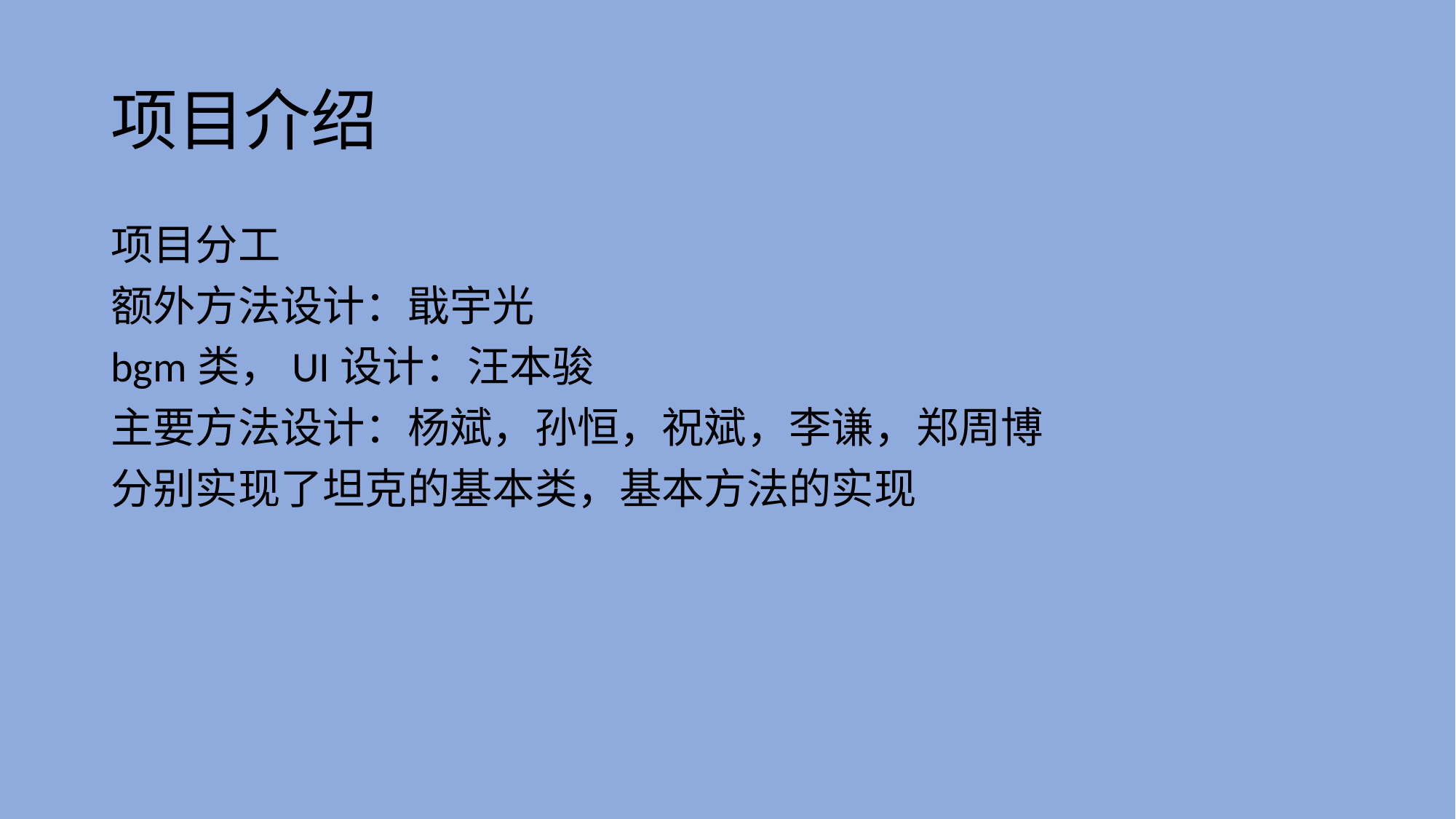

# 项目介绍
项目分工
额外方法设计：戢宇光
bgm类，UI设计：汪本骏
主要方法设计：杨斌，孙恒，祝斌，李谦，郑周博
分别实现了坦克的基本类，基本方法的实现